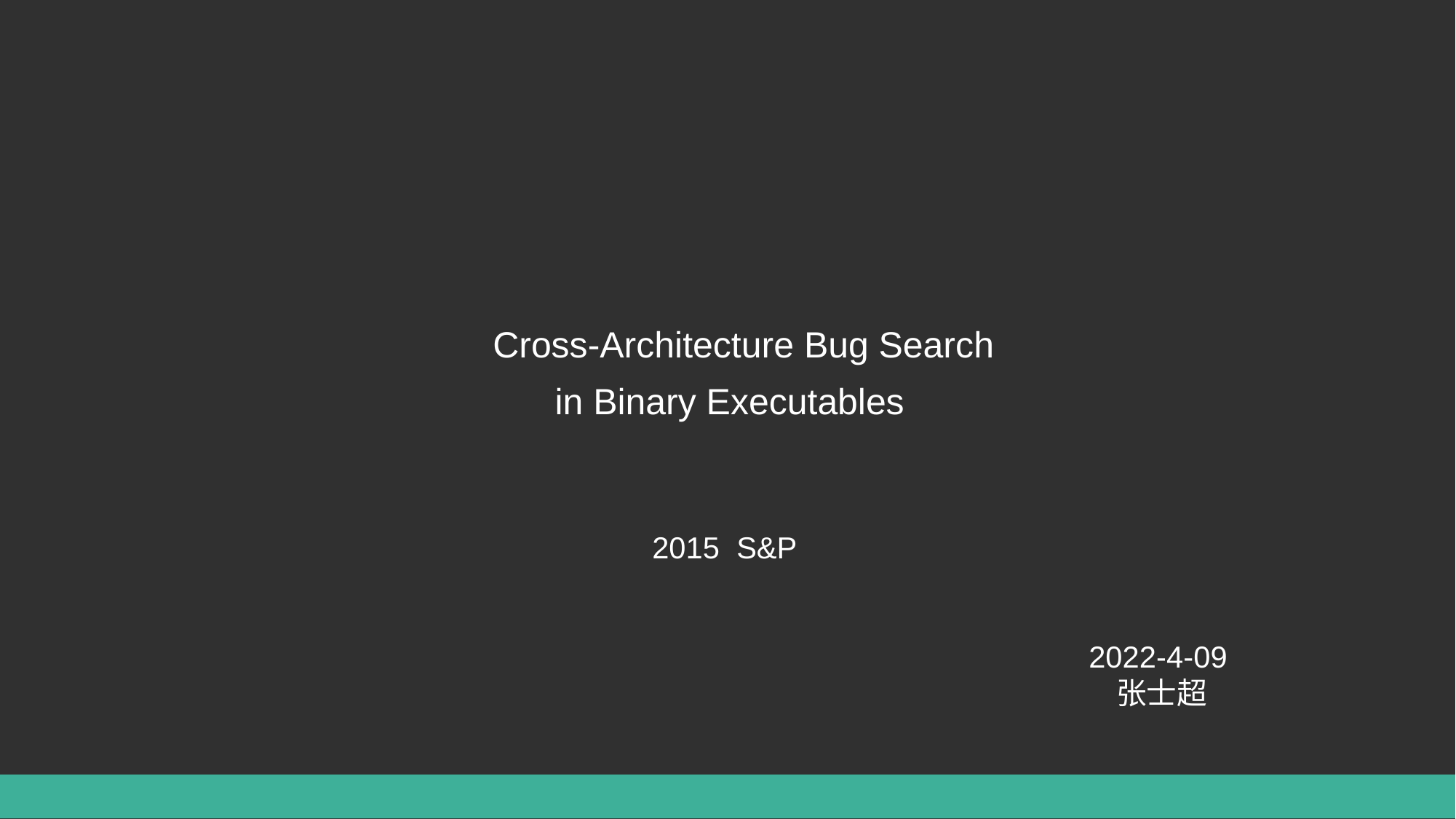

Cross-Architecture Bug Search
in Binary Executables
  S&P

2022-4-09
   张士超